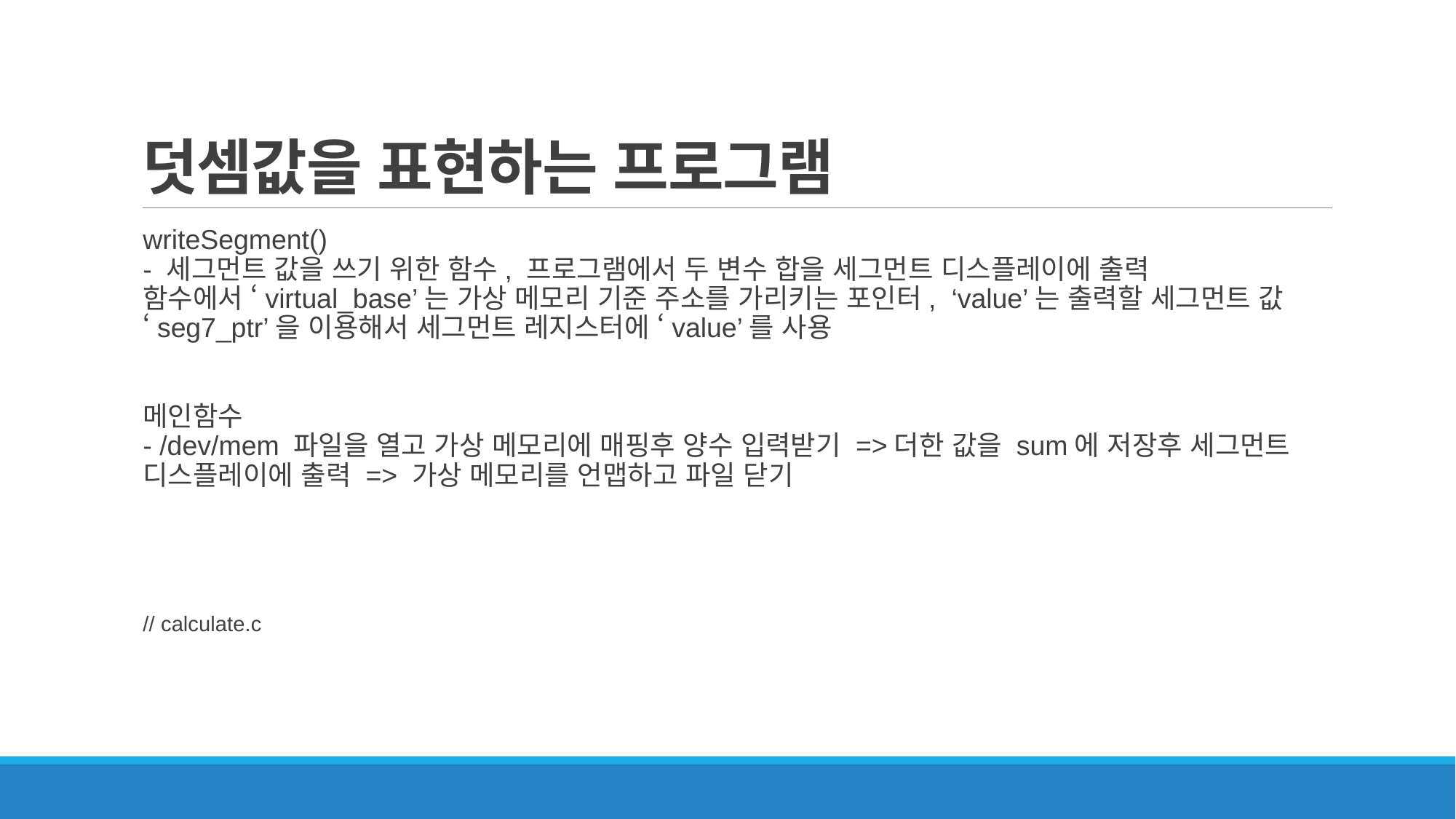

# 덧셈값을 표현하는 프로그램
writeSegment()
- 세그먼트 값을 쓰기 위한 함수, 프로그램에서 두 변수 합을 세그먼트 디스플레이에 출력
함수에서 ‘virtual_base’는 가상 메모리 기준 주소를 가리키는 포인터,  ‘value’는 출력할 세그먼트 값 ‘seg7_ptr’을 이용해서 세그먼트 레지스터에 ‘value’를 사용
메인함수
- /dev/mem 파일을 열고 가상 메모리에 매핑후 양수 입력받기 =>더한 값을 sum에 저장후 세그먼트 디스플레이에 출력 => 가상 메모리를 언맵하고 파일 닫기

// calculate.c